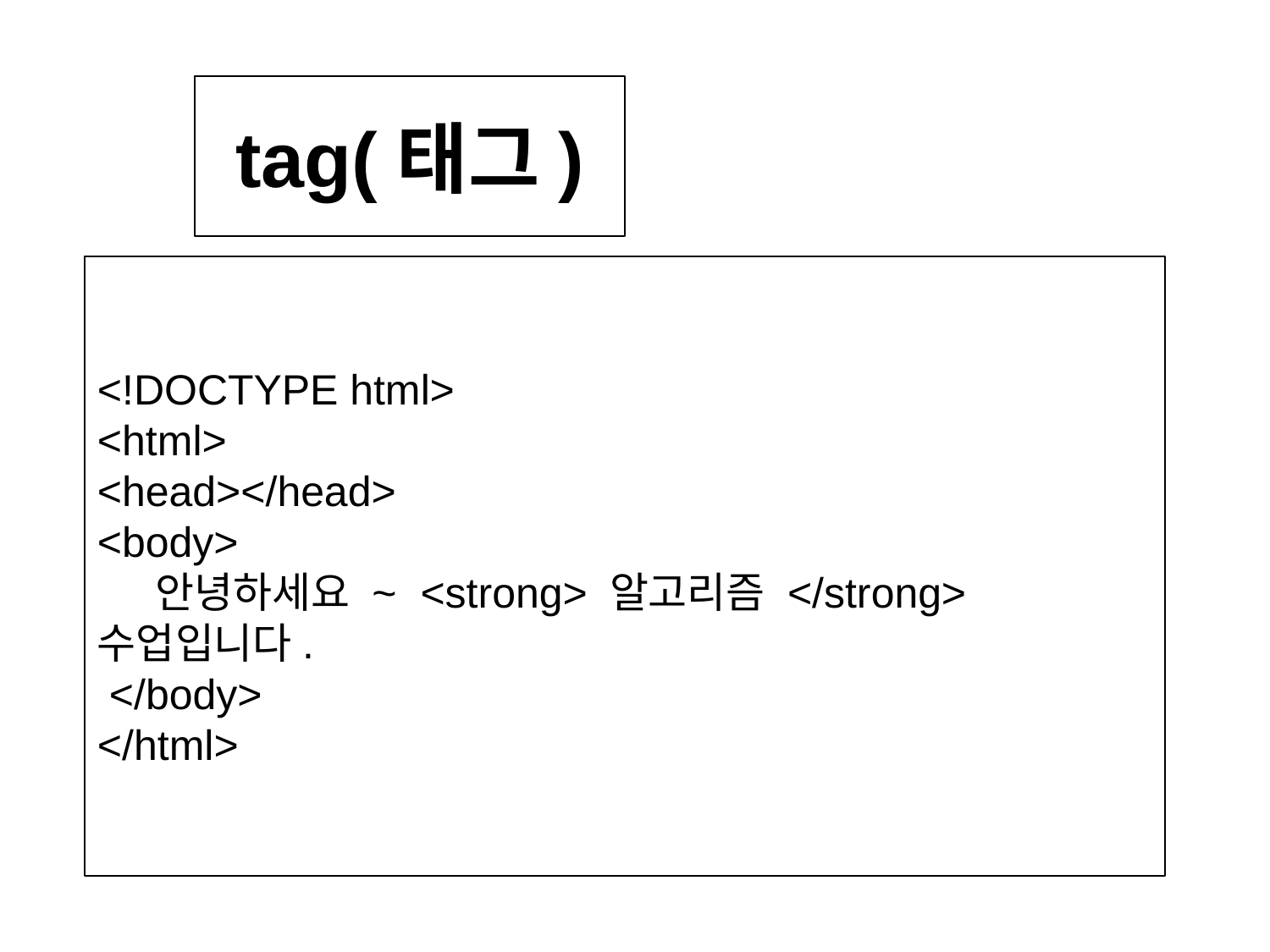

tag(태그)
<!DOCTYPE html>
<html>
<head></head>
<body>
     안녕하세요 ~  <strong> 알고리즘 </strong>수업입니다.
 </body>
</html>